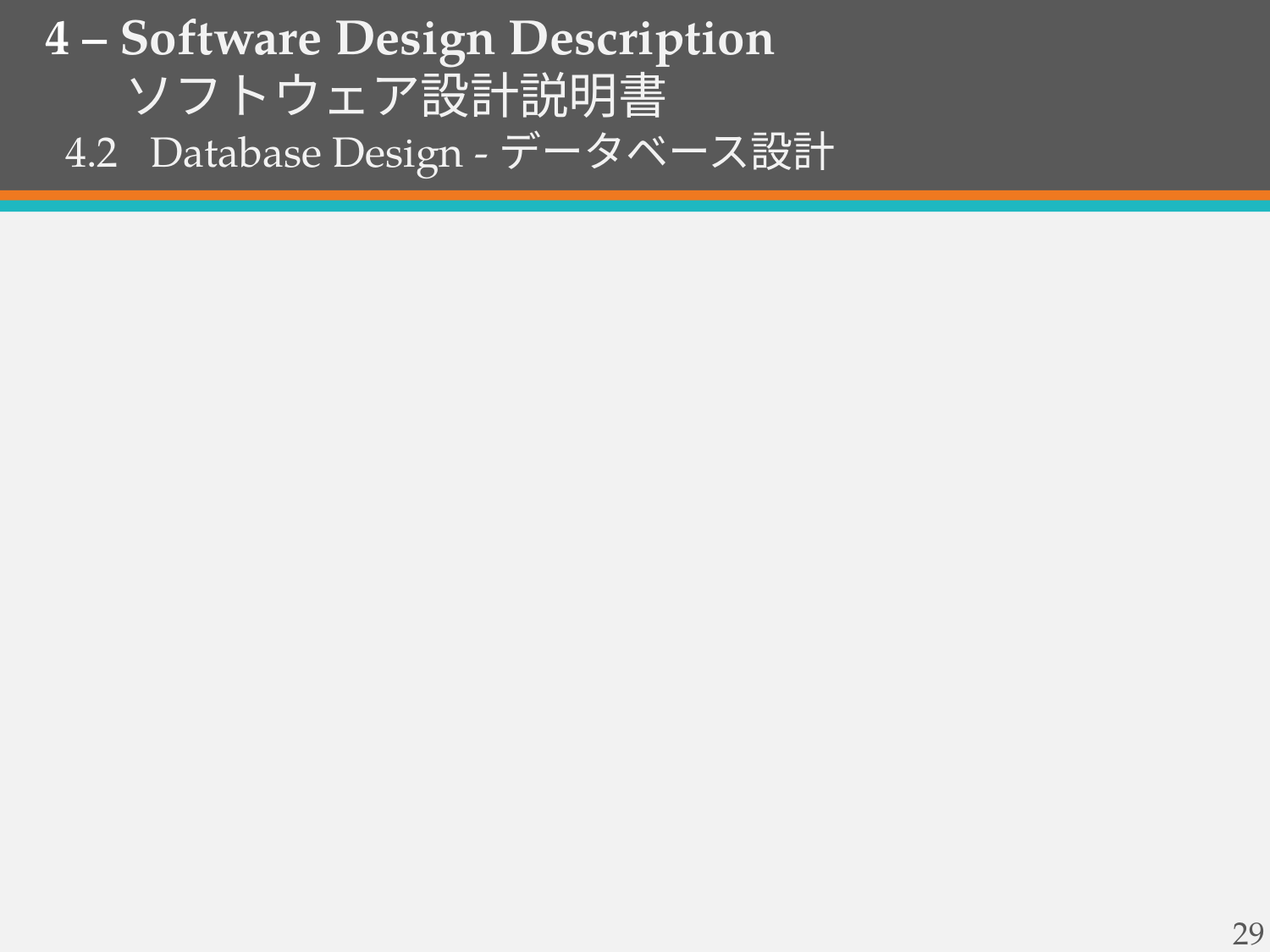

4 – Software Design Description
      ソフトウェア設計説明書
4.2   Database Design -データベース設計
29